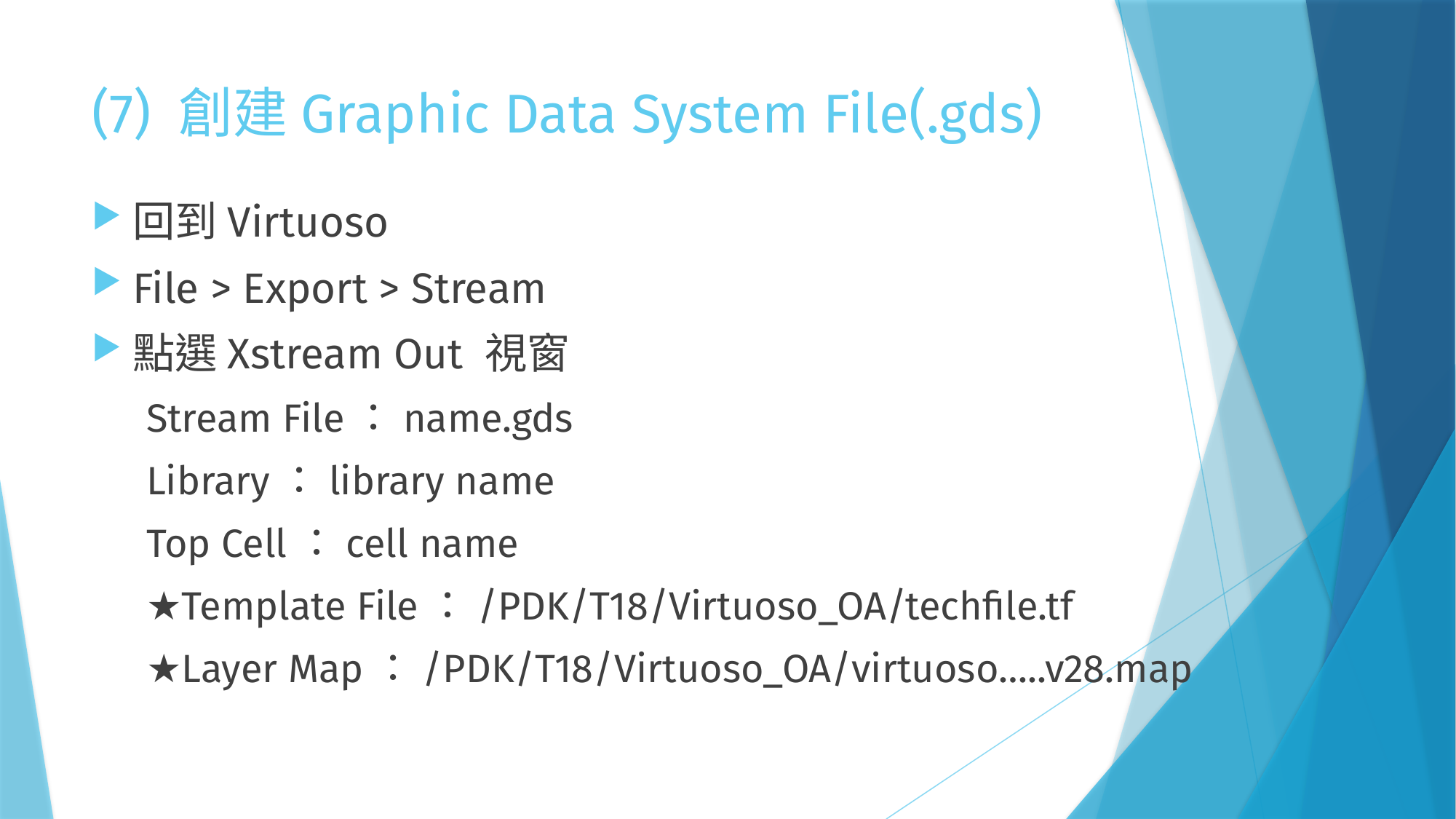

# (7) 創建Graphic Data System File(.gds)
回到Virtuoso
File > Export > Stream
點選Xstream Out 視窗
Stream File：name.gds
Library：library name
Top Cell：cell name
★Template File：/PDK/T18/Virtuoso_OA/techfile.tf
★Layer Map：/PDK/T18/Virtuoso_OA/virtuoso…..v28.map